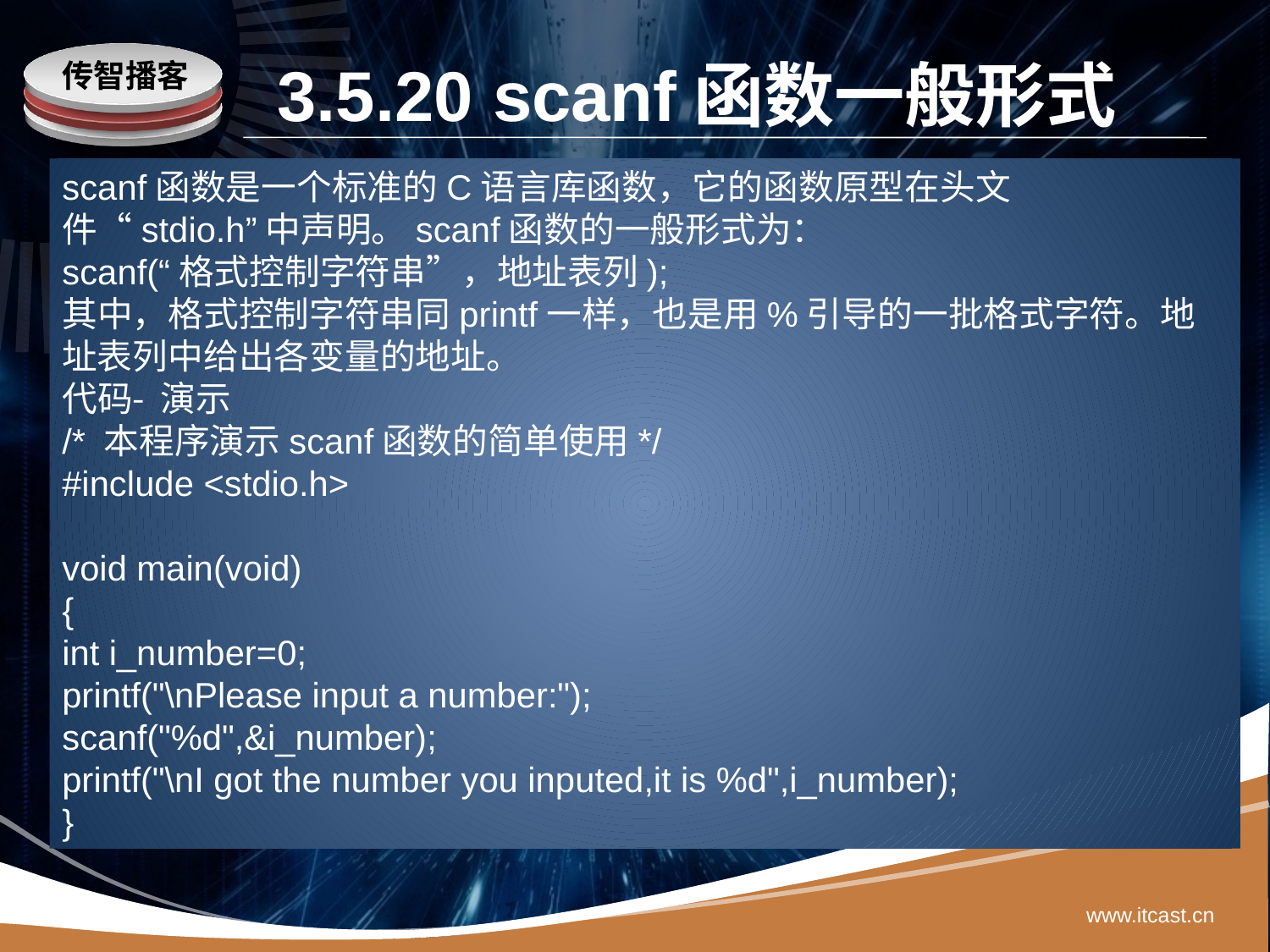

# 3.5.20 scanf函数一般形式
scanf函数是一个标准的C语言库函数，它的函数原型在头文件“stdio.h”中声明。scanf函数的一般形式为：
scanf(“格式控制字符串”，地址表列);
其中，格式控制字符串同printf一样，也是用%引导的一批格式字符。地址表列中给出各变量的地址。
代码‑  演示
/* 本程序演示scanf函数的简单使用*/
#include <stdio.h>

void main(void)
{
int i_number=0;
printf("\nPlease input a number:");
scanf("%d",&i_number);
printf("\nI got the number you inputed,it is %d",i_number);
}

www.itcast.cn